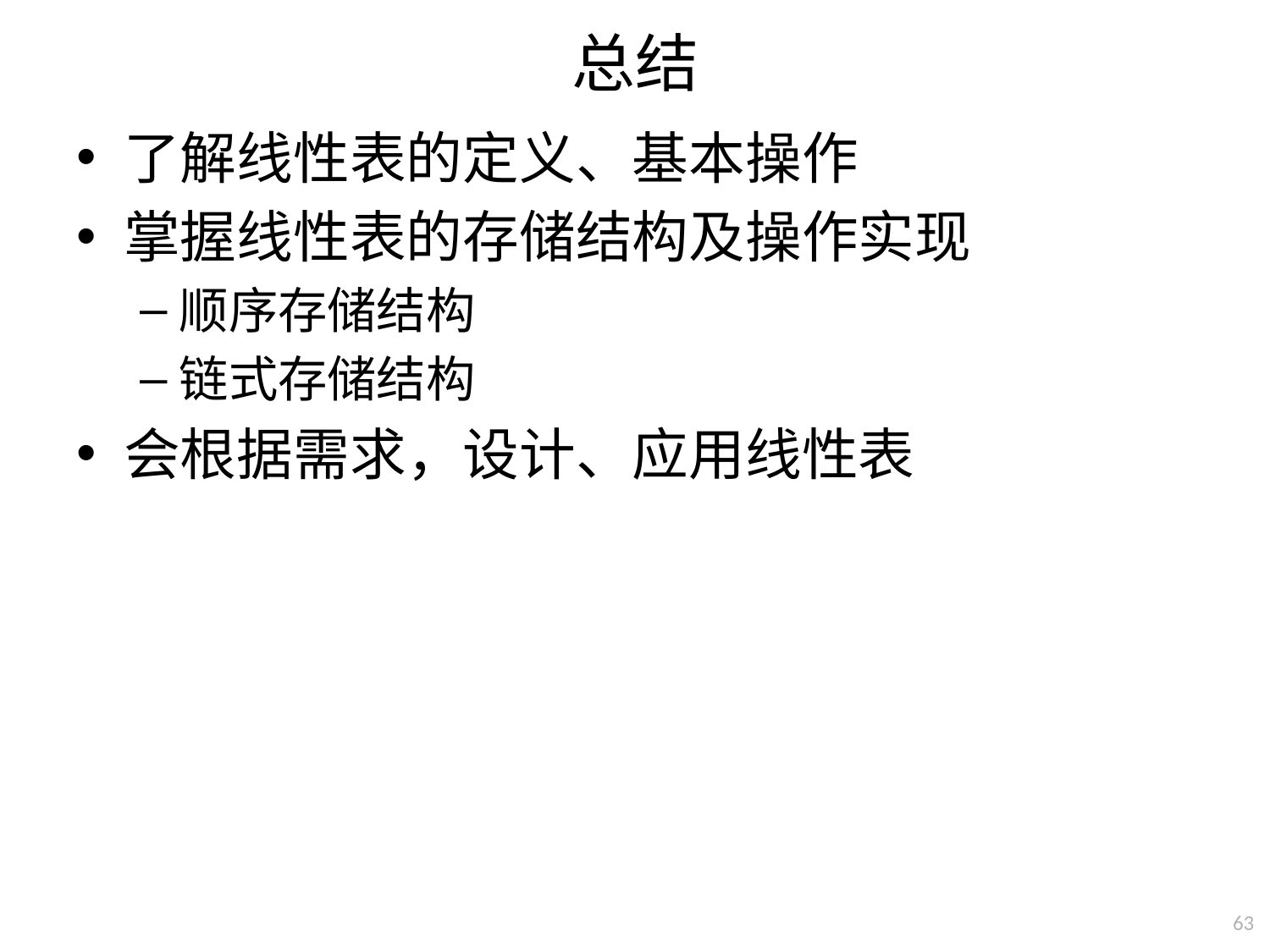

# 总结
了解线性表的定义、基本操作
掌握线性表的存储结构及操作实现
顺序存储结构
链式存储结构
会根据需求，设计、应用线性表
63